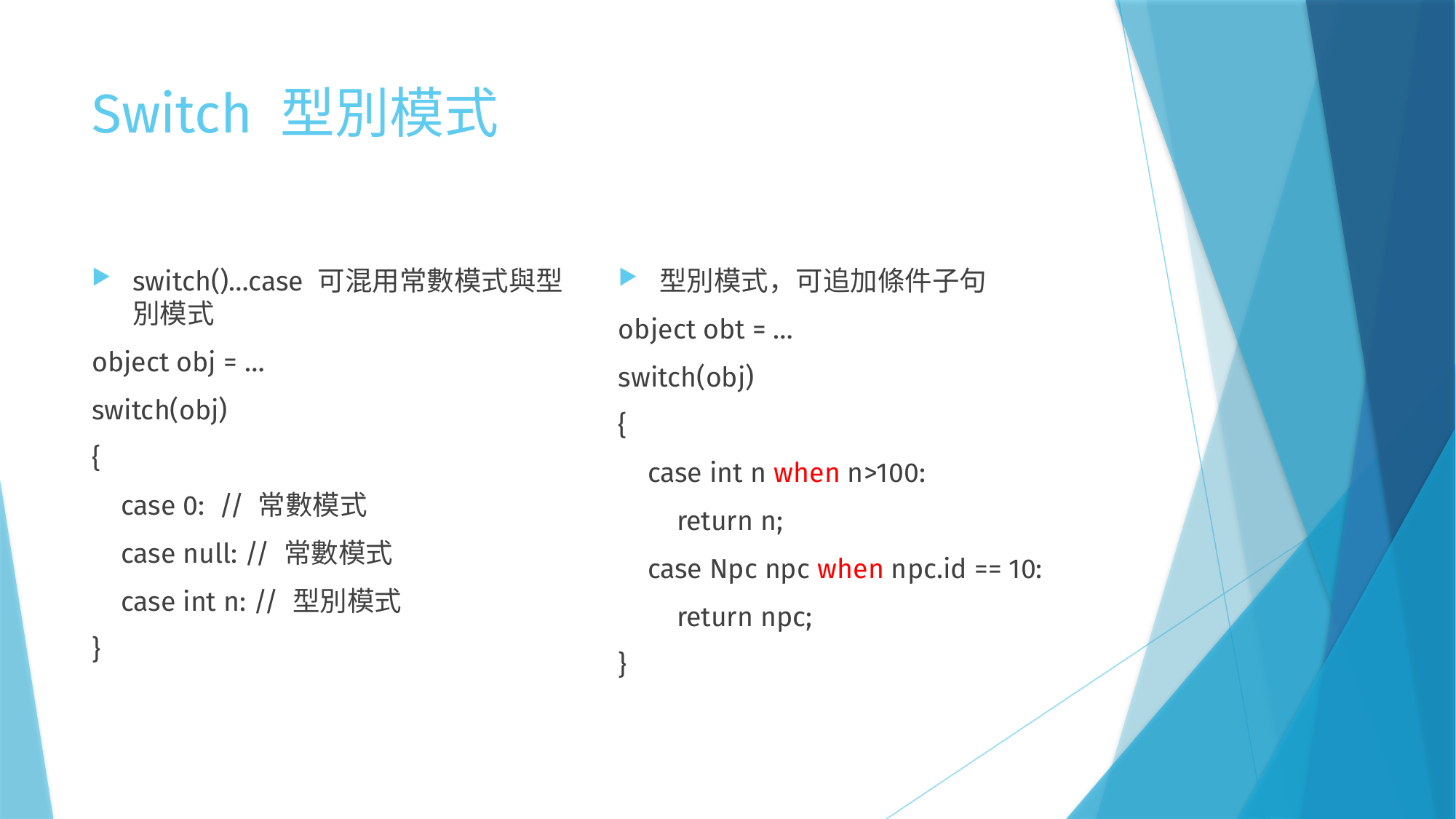

# Switch 型別模式
switch()…case 可混用常數模式與型別模式
object obj = …
switch(obj)
{
    case 0:  // 常數模式
    case null: // 常數模式
    case int n: // 型別模式
}

型別模式，可追加條件子句
object obt = …
switch(obj)
{
    case int n when n>100:
        return n;
    case Npc npc when npc.id == 10:
        return npc;
}